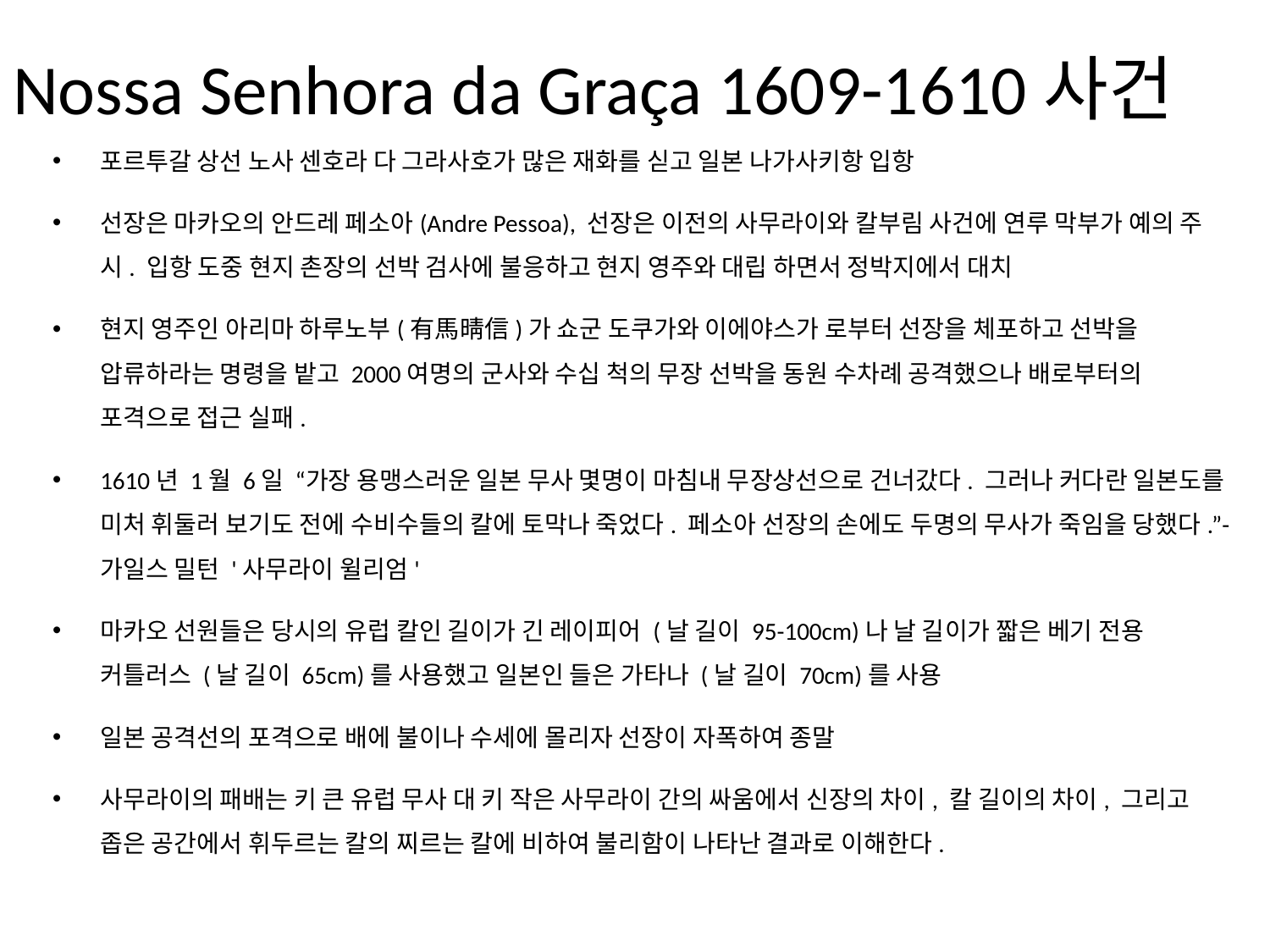

# Nossa Senhora da Graça 1609-1610사건
포르투갈 상선 노사 센호라 다 그라사호가 많은 재화를 싣고 일본 나가사키항 입항
선장은 마카오의 안드레 페소아(Andre Pessoa), 선장은 이전의 사무라이와 칼부림 사건에 연루 막부가 예의 주시. 입항 도중 현지 촌장의 선박 검사에 불응하고 현지 영주와 대립 하면서 정박지에서 대치
현지 영주인 아리마 하루노부(有馬晴信)가 쇼군 도쿠가와 이에야스가 로부터 선장을 체포하고 선박을 압류하라는 명령을 밭고 2000여명의 군사와 수십 척의 무장 선박을 동원 수차례 공격했으나 배로부터의 포격으로 접근 실패.
1610년 1월 6일  “가장 용맹스러운 일본 무사 몇명이 마침내 무장상선으로 건너갔다. 그러나 커다란 일본도를 미처 휘둘러 보기도 전에 수비수들의 칼에 토막나 죽었다. 페소아 선장의 손에도 두명의 무사가 죽임을 당했다.”-가일스 밀턴 '사무라이 윌리엄'
마카오 선원들은 당시의 유럽 칼인 길이가 긴 레이피어 (날 길이 95-100cm)나 날 길이가 짧은 베기 전용 커틀러스 (날 길이 65cm)를 사용했고 일본인 들은 가타나 (날 길이 70cm)를 사용
일본 공격선의 포격으로 배에 불이나 수세에 몰리자 선장이 자폭하여 종말
사무라이의 패배는 키 큰 유럽 무사 대 키 작은 사무라이 간의 싸움에서 신장의 차이, 칼 길이의 차이, 그리고 좁은 공간에서 휘두르는 칼의 찌르는 칼에 비하여 불리함이 나타난 결과로 이해한다.